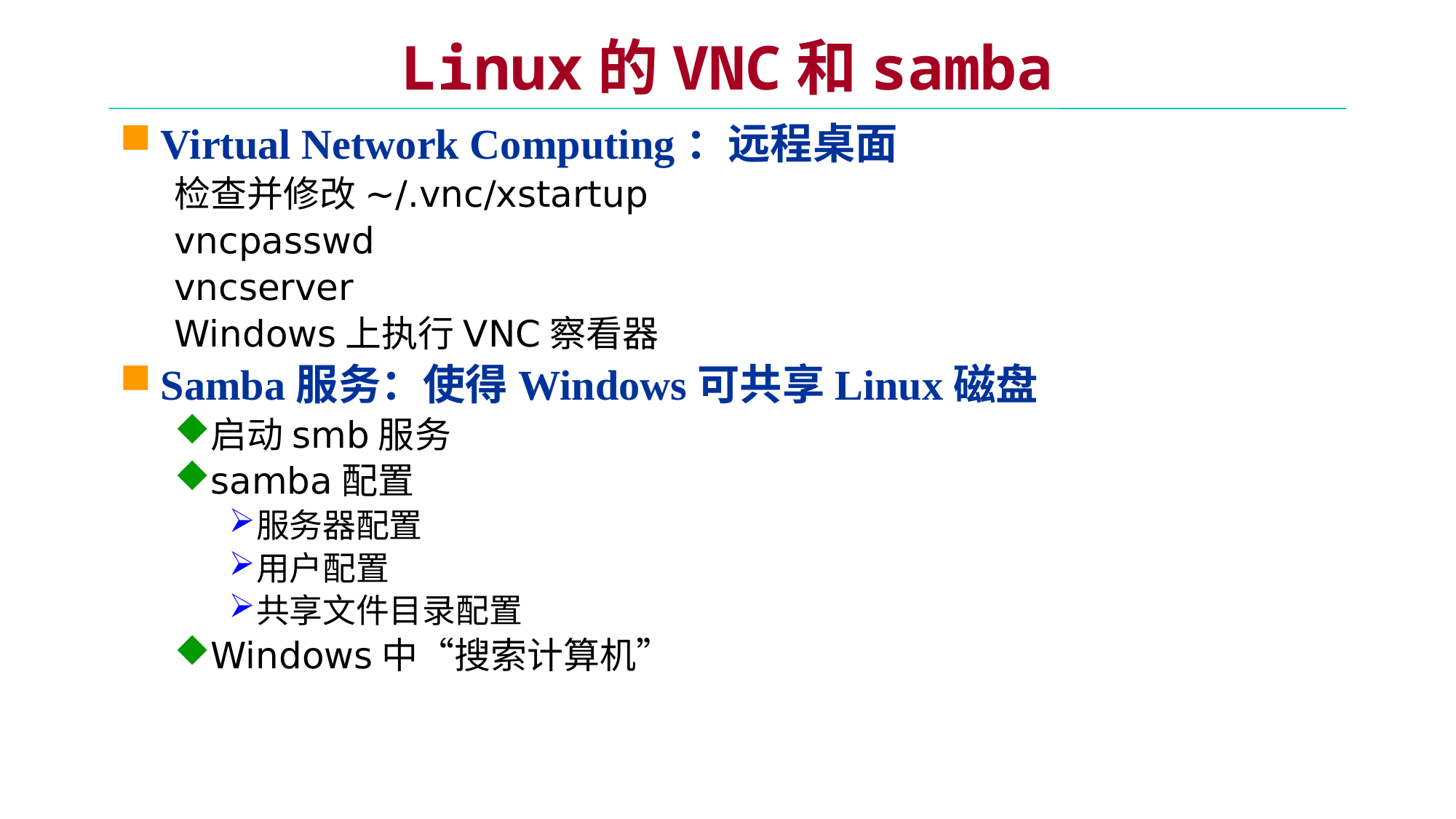

# Linux的VNC和samba
Virtual Network Computing：远程桌面
检查并修改~/.vnc/xstartup
vncpasswd
vncserver
Windows上执行VNC察看器
Samba服务：使得Windows可共享Linux磁盘
启动smb服务
samba配置
服务器配置
用户配置
共享文件目录配置
Windows中“搜索计算机”